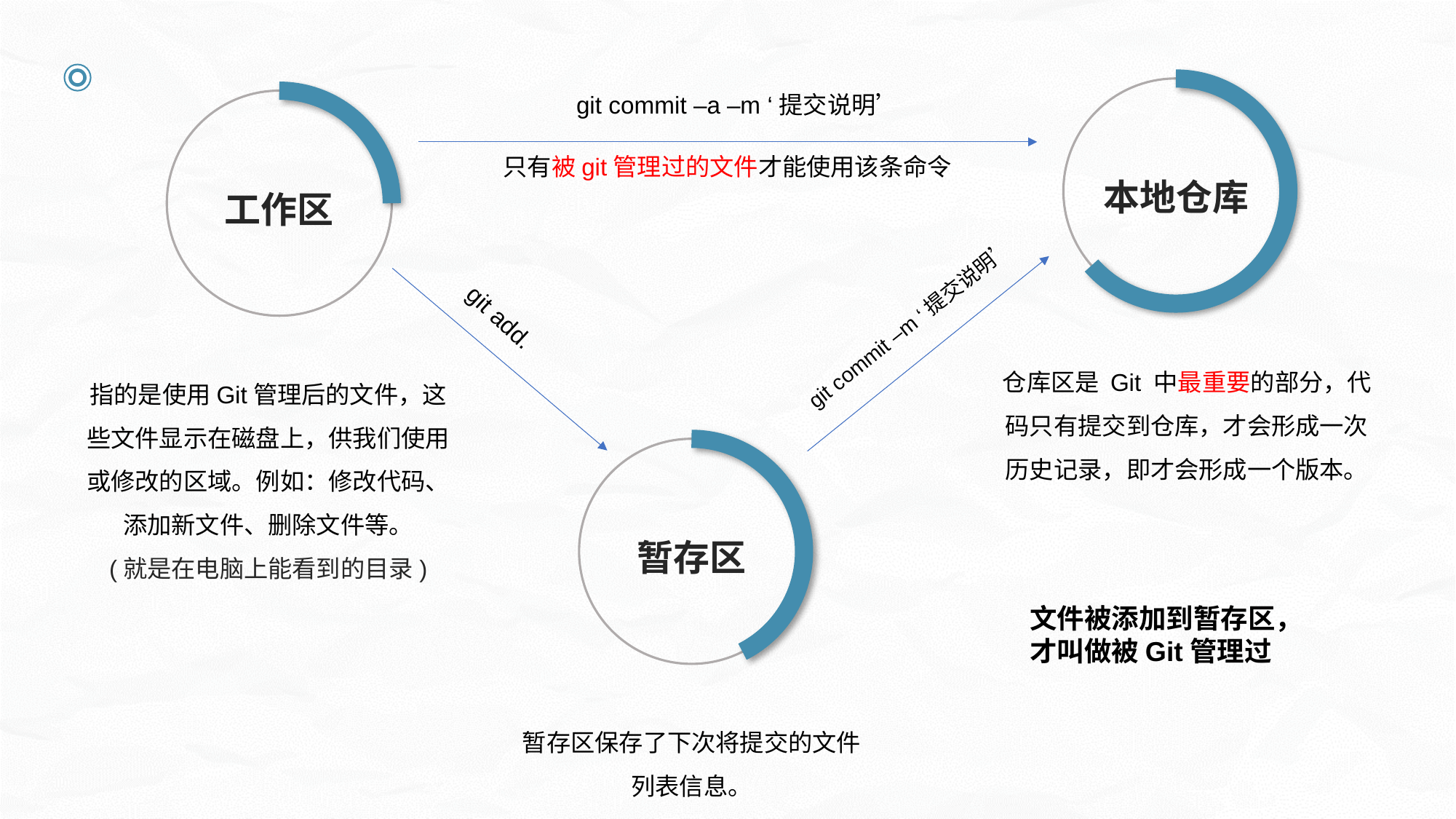

git commit –a –m ‘提交说明’

只有被git管理过的文件才能使用该条命令
本地仓库
工作区
git add.
git commit –m ‘提交说明’
仓库区是 Git 中最重要的部分，代码只有提交到仓库，才会形成一次历史记录，即才会形成一个版本。
指的是使用Git管理后的文件，这些文件显示在磁盘上，供我们使用或修改的区域。例如：修改代码、添加新文件、删除文件等。
(就是在电脑上能看到的目录)

暂存区
文件被添加到暂存区，才叫做被Git管理过
暂存区保存了下次将提交的文件列表信息。